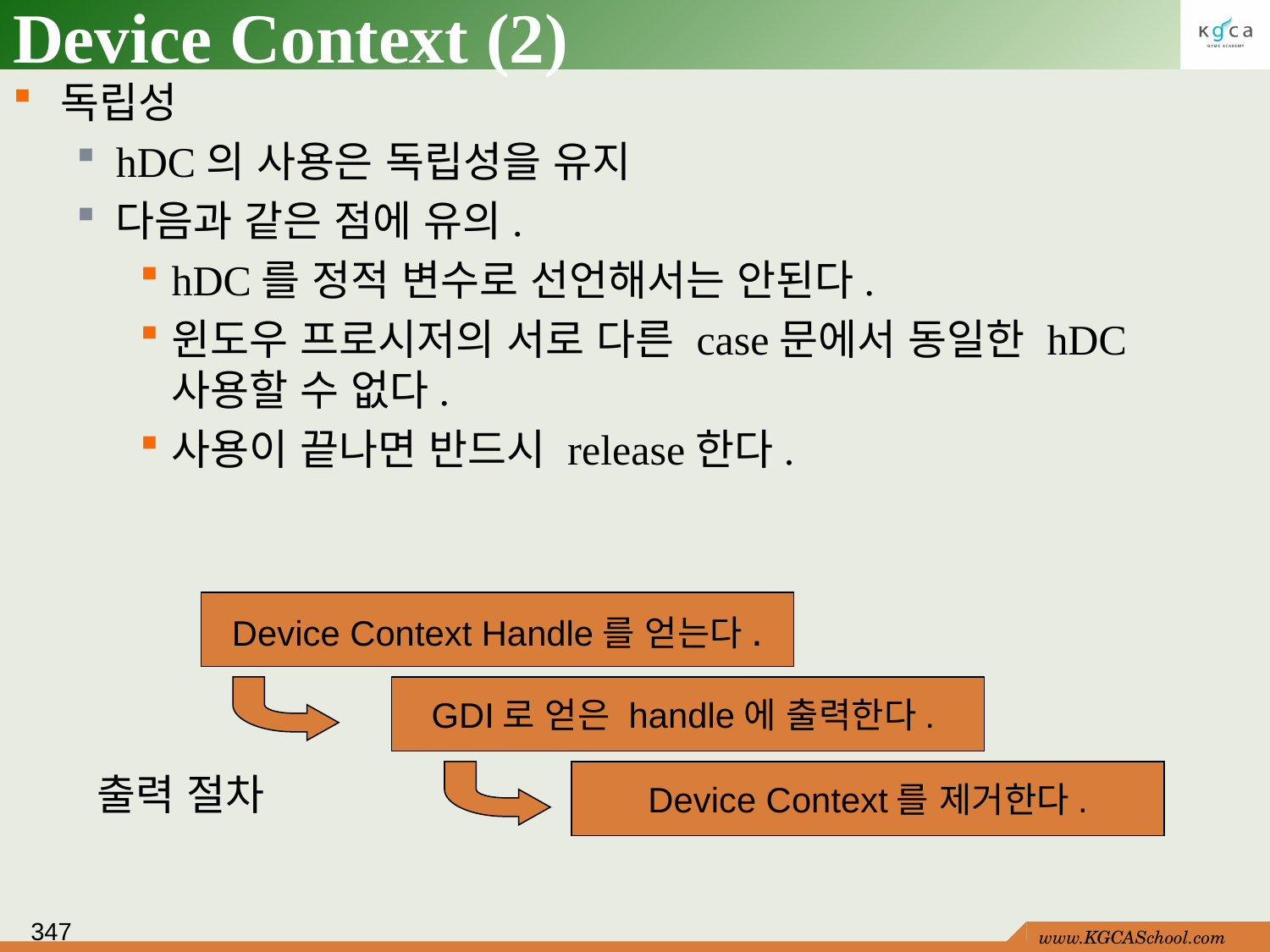

# Device Context (2)
독립성
hDC의 사용은 독립성을 유지
다음과 같은 점에 유의.
hDC를 정적 변수로 선언해서는 안된다.
윈도우 프로시저의 서로 다른 case문에서 동일한 hDC 사용할 수 없다.
사용이 끝나면 반드시 release한다.
Device Context Handle를 얻는다.
GDI로 얻은 handle에 출력한다.
Device Context를 제거한다.

출력 절차
347